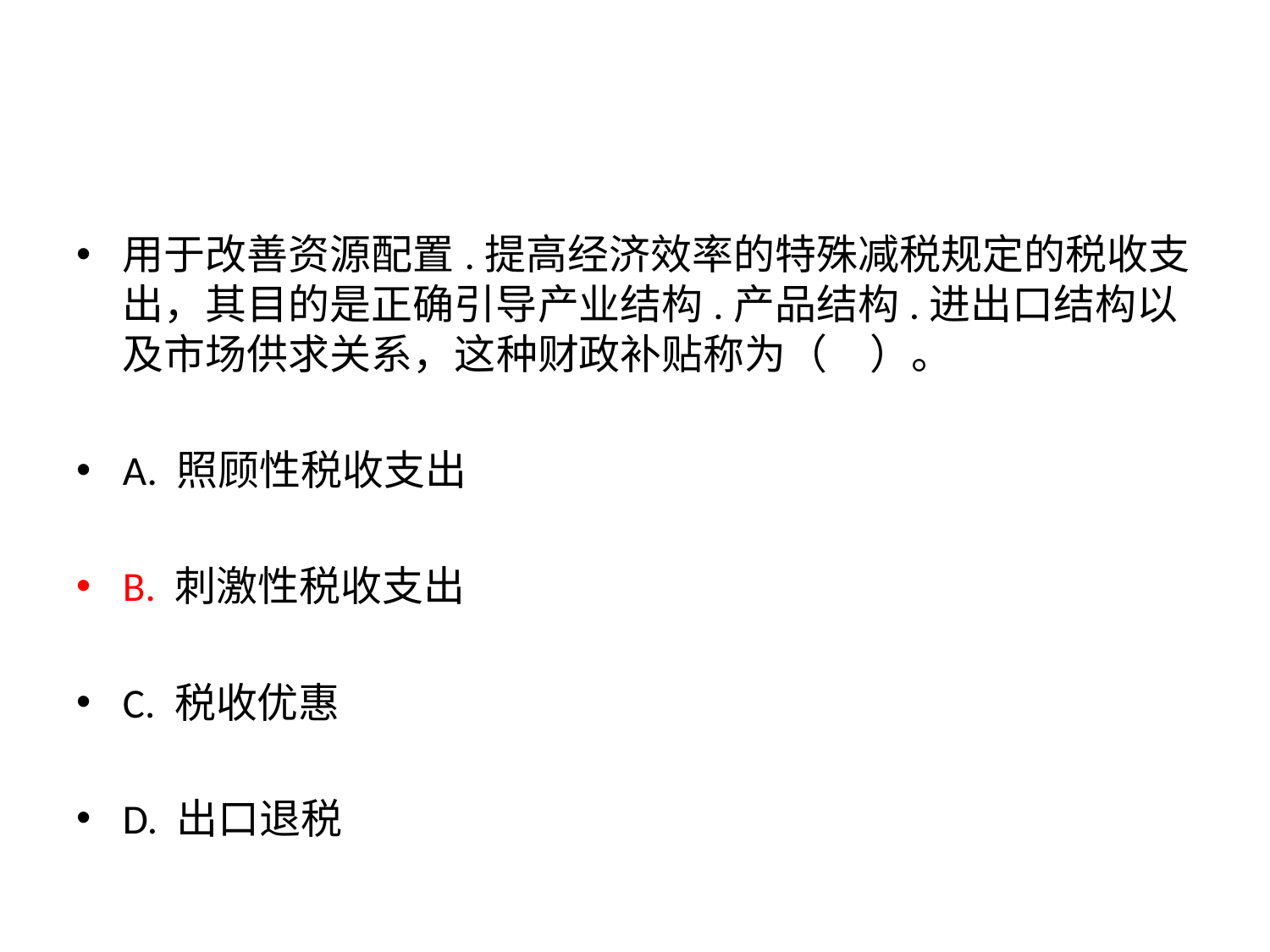

用于改善资源配置.提高经济效率的特殊减税规定的税收支出，其目的是正确引导产业结构.产品结构.进出口结构以及市场供求关系，这种财政补贴称为（		）。

A. 照顾性税收支出

B. 刺激性税收支出

C. 税收优惠

D. 出口退税